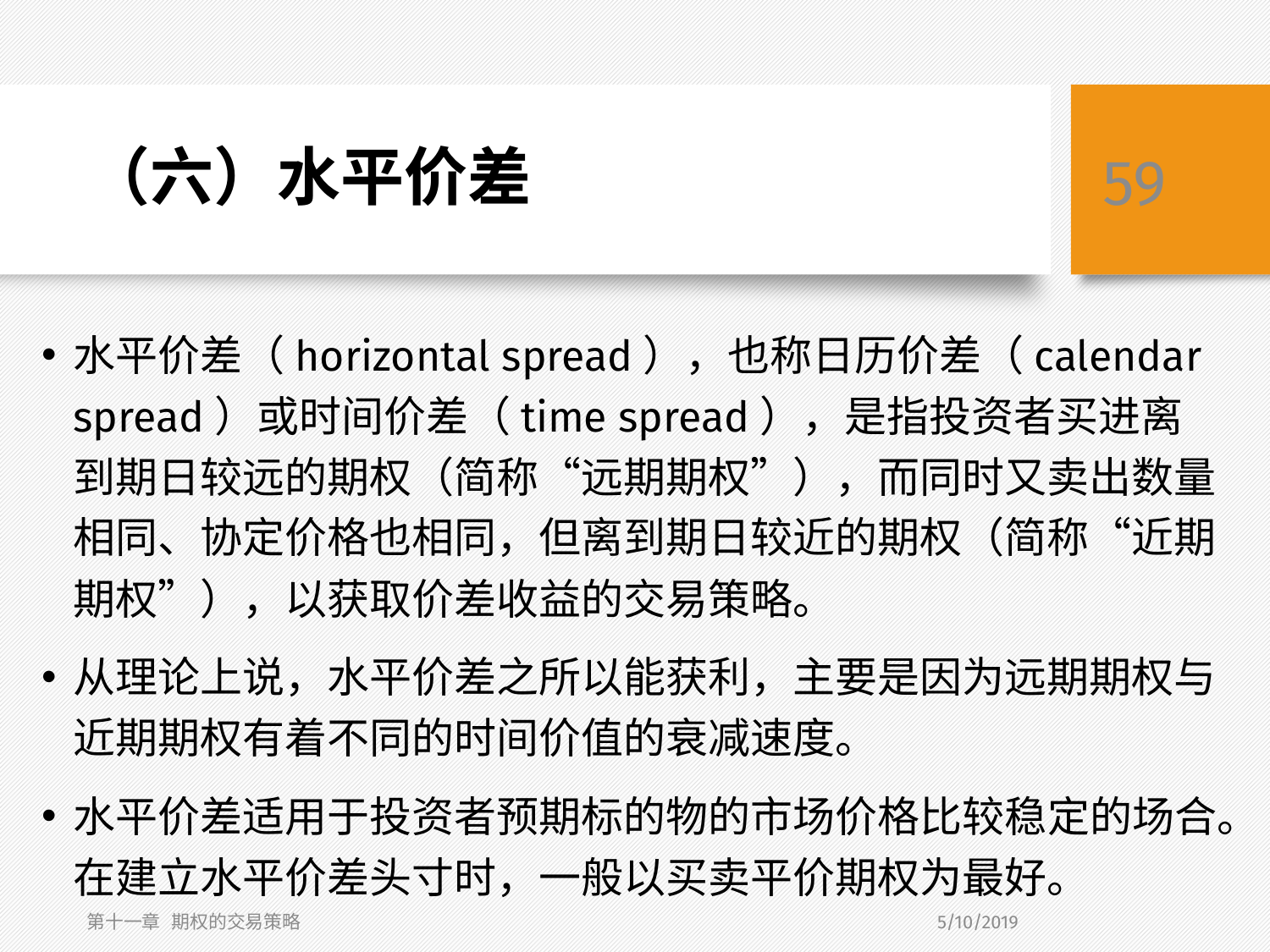

# （六）水平价差
59
水平价差（horizontal spread），也称日历价差（calendar spread）或时间价差（time spread），是指投资者买进离到期日较远的期权（简称“远期期权”），而同时又卖出数量相同、协定价格也相同，但离到期日较近的期权（简称“近期期权”），以获取价差收益的交易策略。
从理论上说，水平价差之所以能获利，主要是因为远期期权与近期期权有着不同的时间价值的衰减速度。
水平价差适用于投资者预期标的物的市场价格比较稳定的场合。在建立水平价差头寸时，一般以买卖平价期权为最好。

5/10/2019
第十一章  期权的交易策略